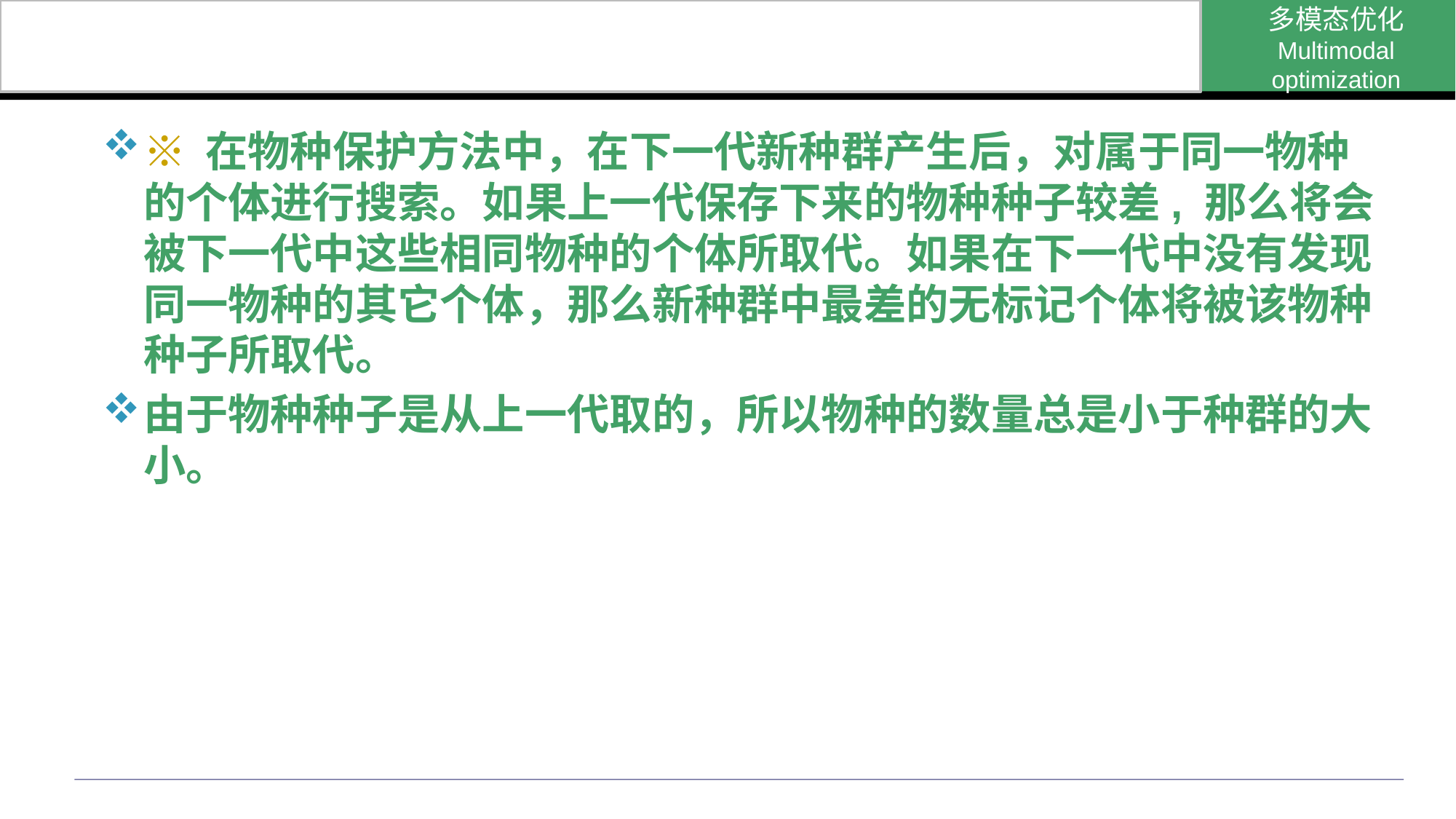

多模态优化
Multimodal optimization
#
※ 在物种保护方法中，在下一代新种群产生后，对属于同一物种的个体进行搜索。如果上一代保存下来的物种种子较差, 那么将会被下一代中这些相同物种的个体所取代。如果在下一代中没有发现同一物种的其它个体，那么新种群中最差的无标记个体将被该物种种子所取代。
由于物种种子是从上一代取的，所以物种的数量总是小于种群的大小。